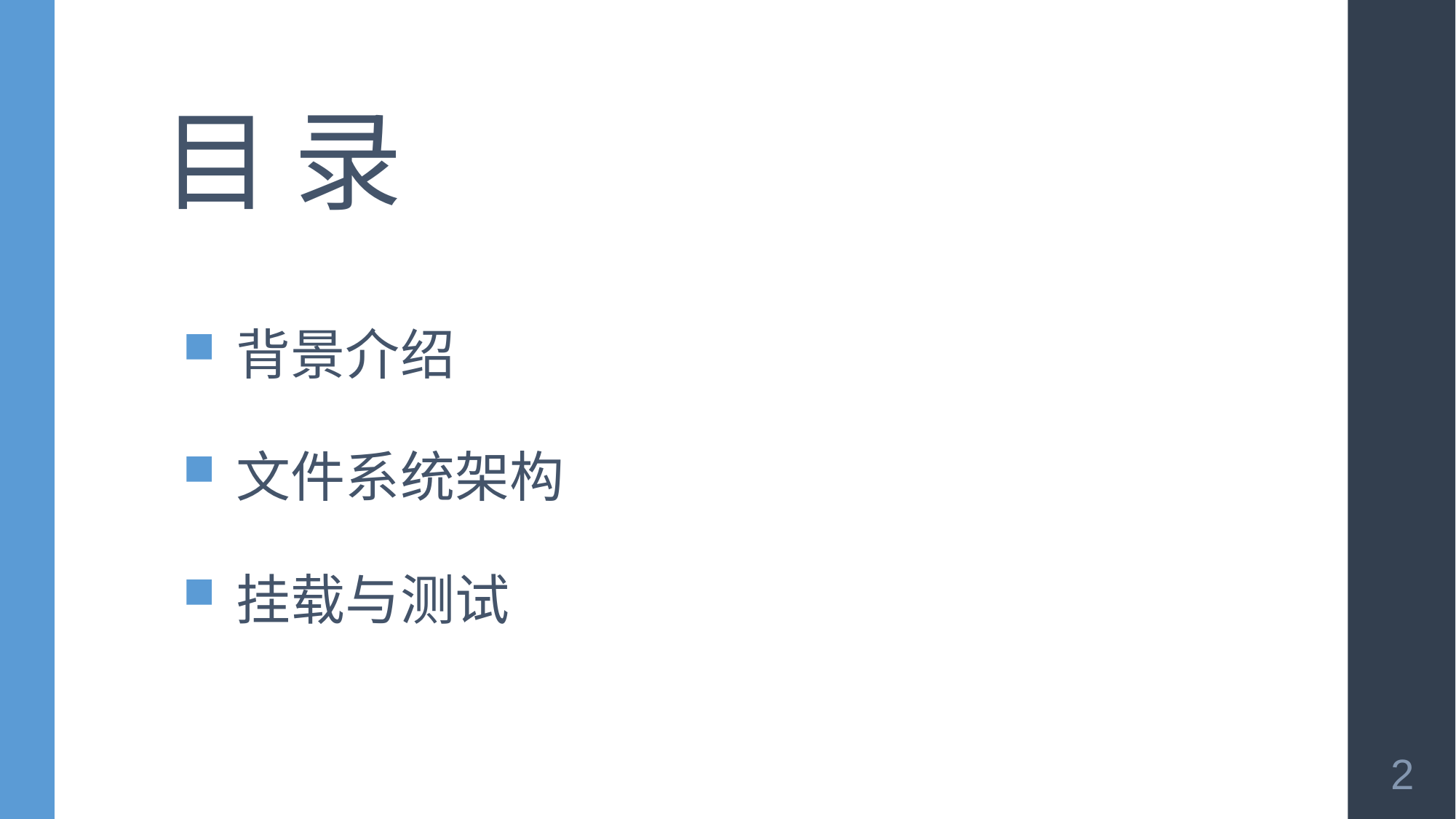

# 目 录
背景介绍
文件系统架构
挂载与测试

2